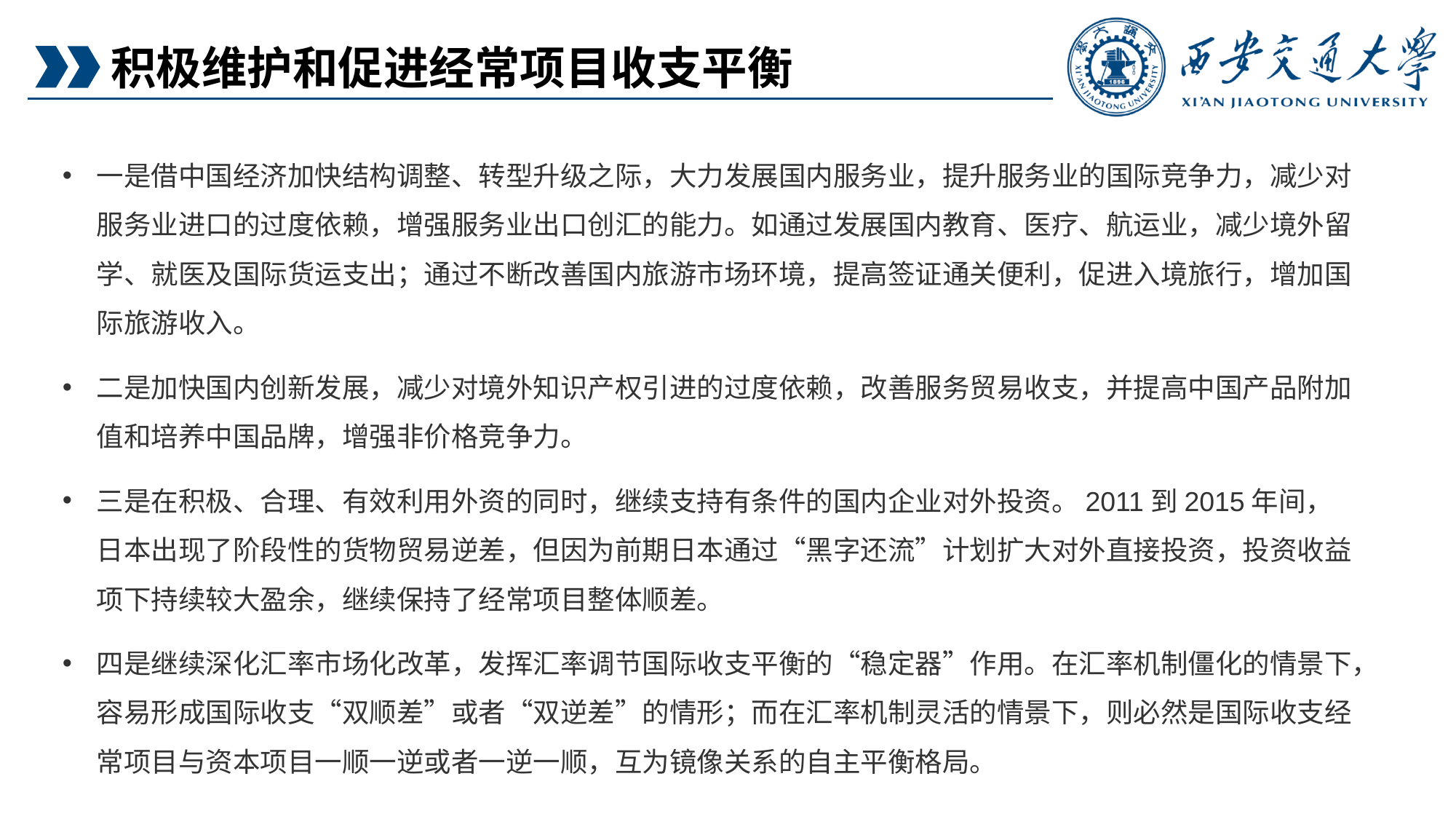

积极维护和促进经常项目收支平衡

一是借中国经济加快结构调整、转型升级之际，大力发展国内服务业，提升服务业的国际竞争力，减少对服务业进口的过度依赖，增强服务业出口创汇的能力。如通过发展国内教育、医疗、航运业，减少境外留学、就医及国际货运支出；通过不断改善国内旅游市场环境，提高签证通关便利，促进入境旅行，增加国际旅游收入。
二是加快国内创新发展，减少对境外知识产权引进的过度依赖，改善服务贸易收支，并提高中国产品附加值和培养中国品牌，增强非价格竞争力。
三是在积极、合理、有效利用外资的同时，继续支持有条件的国内企业对外投资。2011到2015年间，日本出现了阶段性的货物贸易逆差，但因为前期日本通过“黑字还流”计划扩大对外直接投资，投资收益项下持续较大盈余，继续保持了经常项目整体顺差。
四是继续深化汇率市场化改革，发挥汇率调节国际收支平衡的“稳定器”作用。在汇率机制僵化的情景下，容易形成国际收支“双顺差”或者“双逆差”的情形；而在汇率机制灵活的情景下，则必然是国际收支经常项目与资本项目一顺一逆或者一逆一顺，互为镜像关系的自主平衡格局。